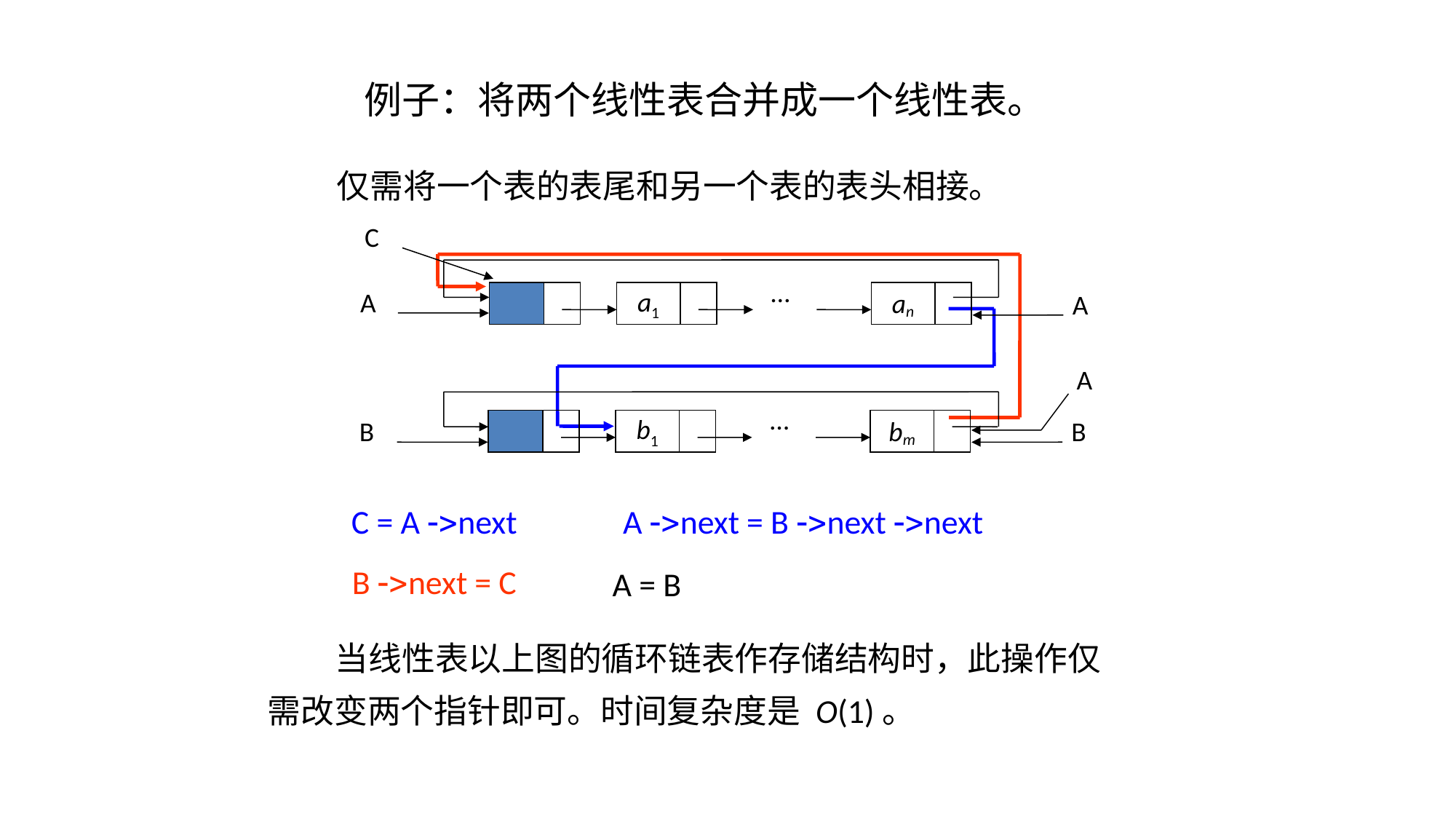

例子：将两个线性表合并成一个线性表。
仅需将一个表的表尾和另一个表的表头相接。
C

…

a1

an

A

B

A

A

…
b1

bm

B

C = A −>next
A −>next = B −>next −>next
B −>next = C
A = B
        当线性表以上图的循环链表作存储结构时，此操作仅
需改变两个指针即可。时间复杂度是 O(1)。